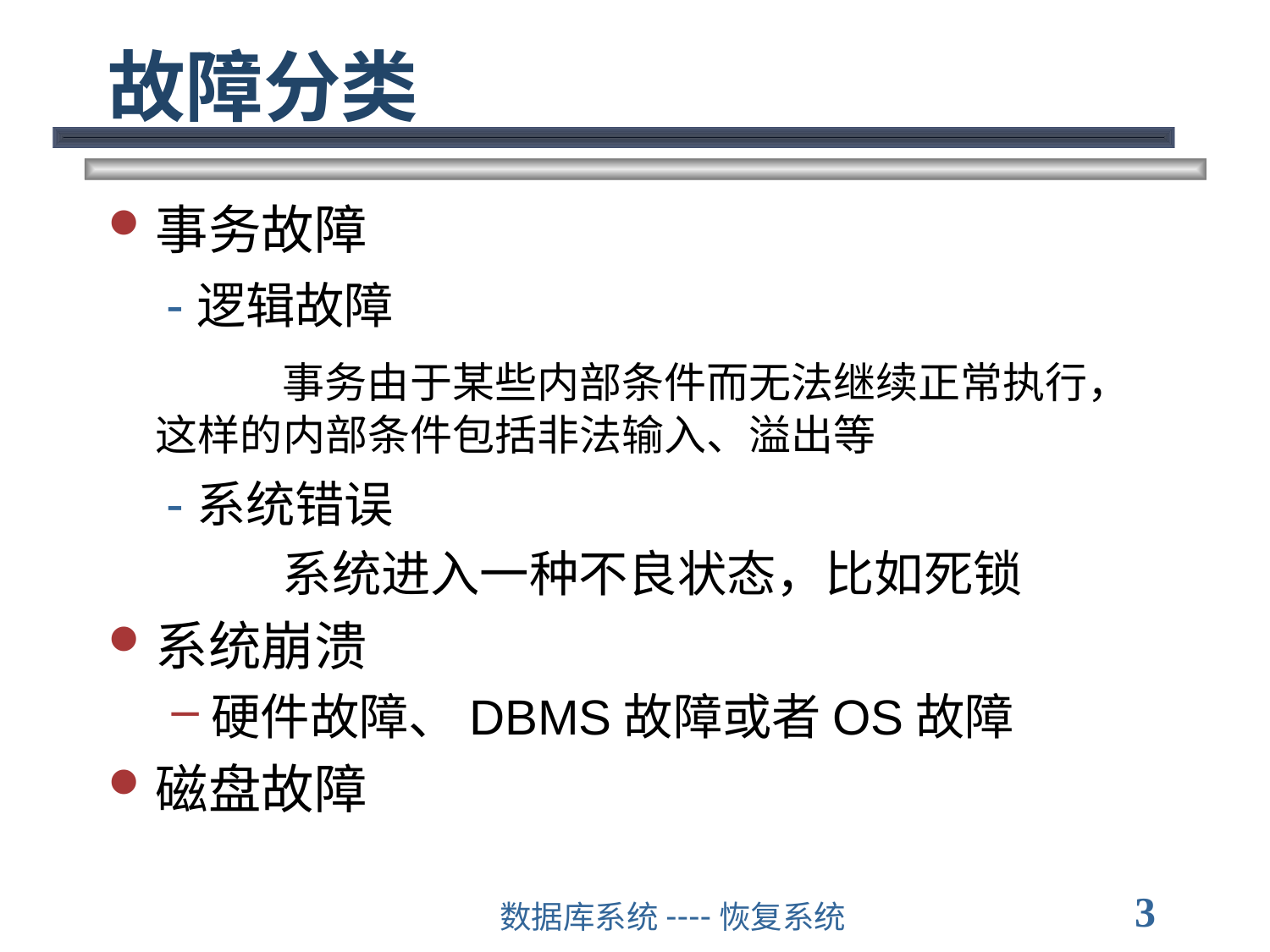

# 故障分类
事务故障
    -逻辑故障
		事务由于某些内部条件而无法继续正常执行，这样的内部条件包括非法输入、溢出等
    -系统错误
		系统进入一种不良状态，比如死锁
系统崩溃
硬件故障、DBMS故障或者OS故障
磁盘故障
3
数据库系统----恢复系统